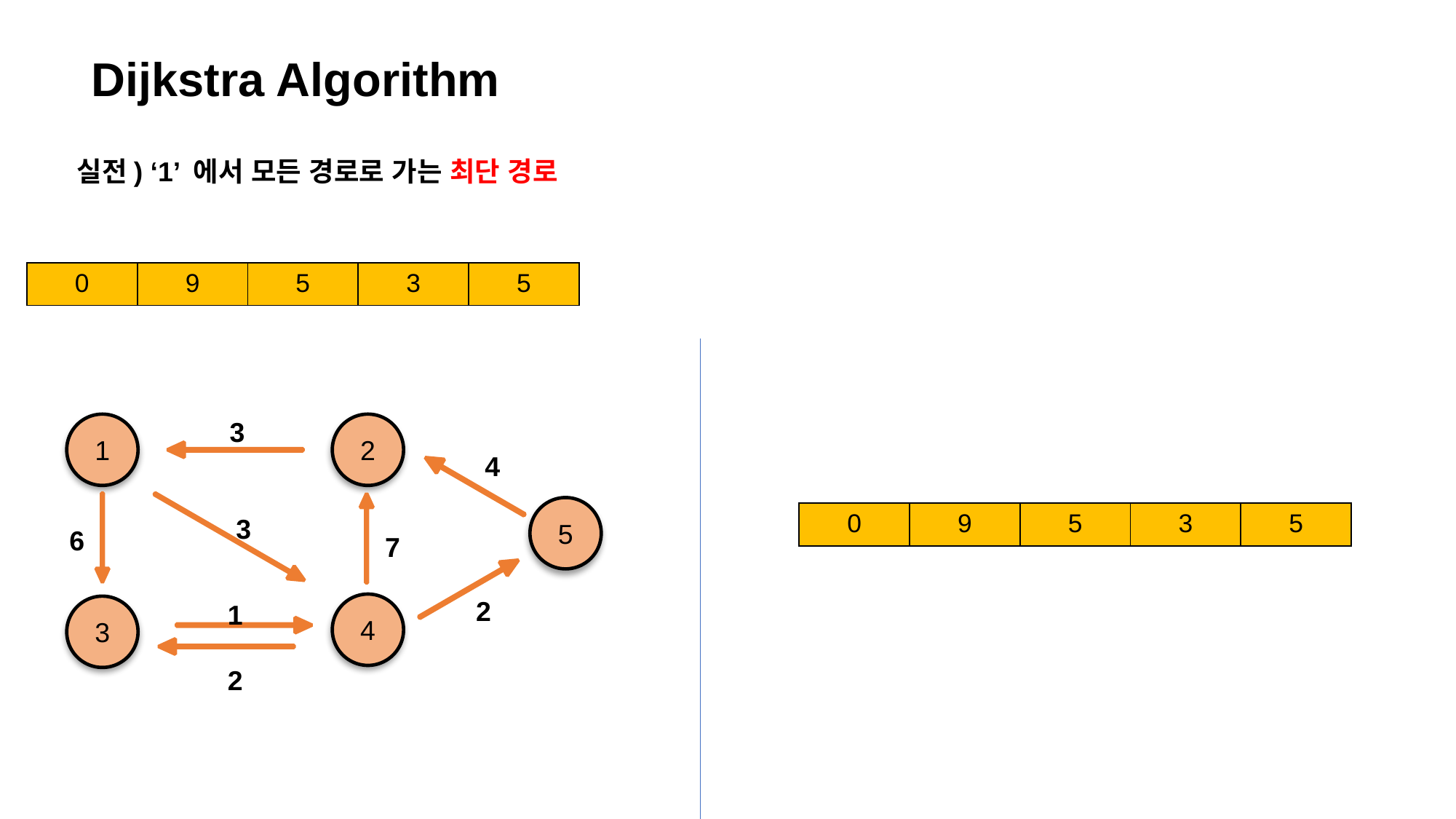

# Dijkstra Algorithm
실전) ‘1’ 에서 모든 경로로 가는 최단 경로

| 0 | 9 | 5 | 3 | 5 |
| --- | --- | --- | --- | --- |
3
1
2

4

5
3
6
7

2
1
4
3

2
| 0 | 9 | 5 | 3 | 5 |
| --- | --- | --- | --- | --- |